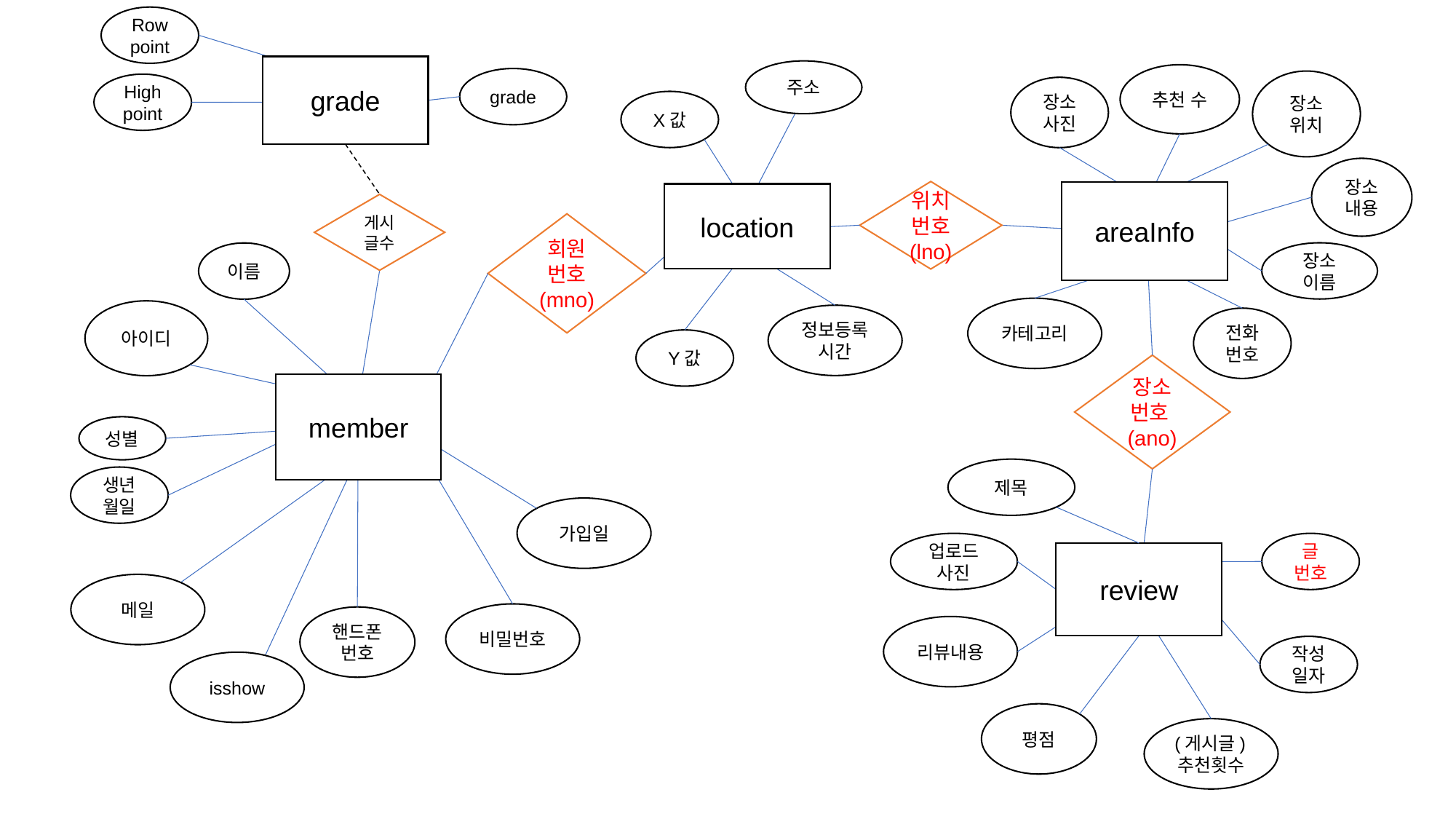

Row
point
grade

주소
추천 수
grade
장소
위치
High
point
장소
사진
X값
장소내용
위치번호
(lno)
areaInfo

location

게시글수
회원번호
(mno)
장소
이름
이름
카테고리
아이디
정보등록시간
전화번호
Y값
장소번호(ano)
member

성별
제목
생년월일
review

가입일
업로드
사진
글
번호
메일
비밀번호
핸드폰번호
리뷰내용
작성일자
isshow
평점
(게시글)추천횟수